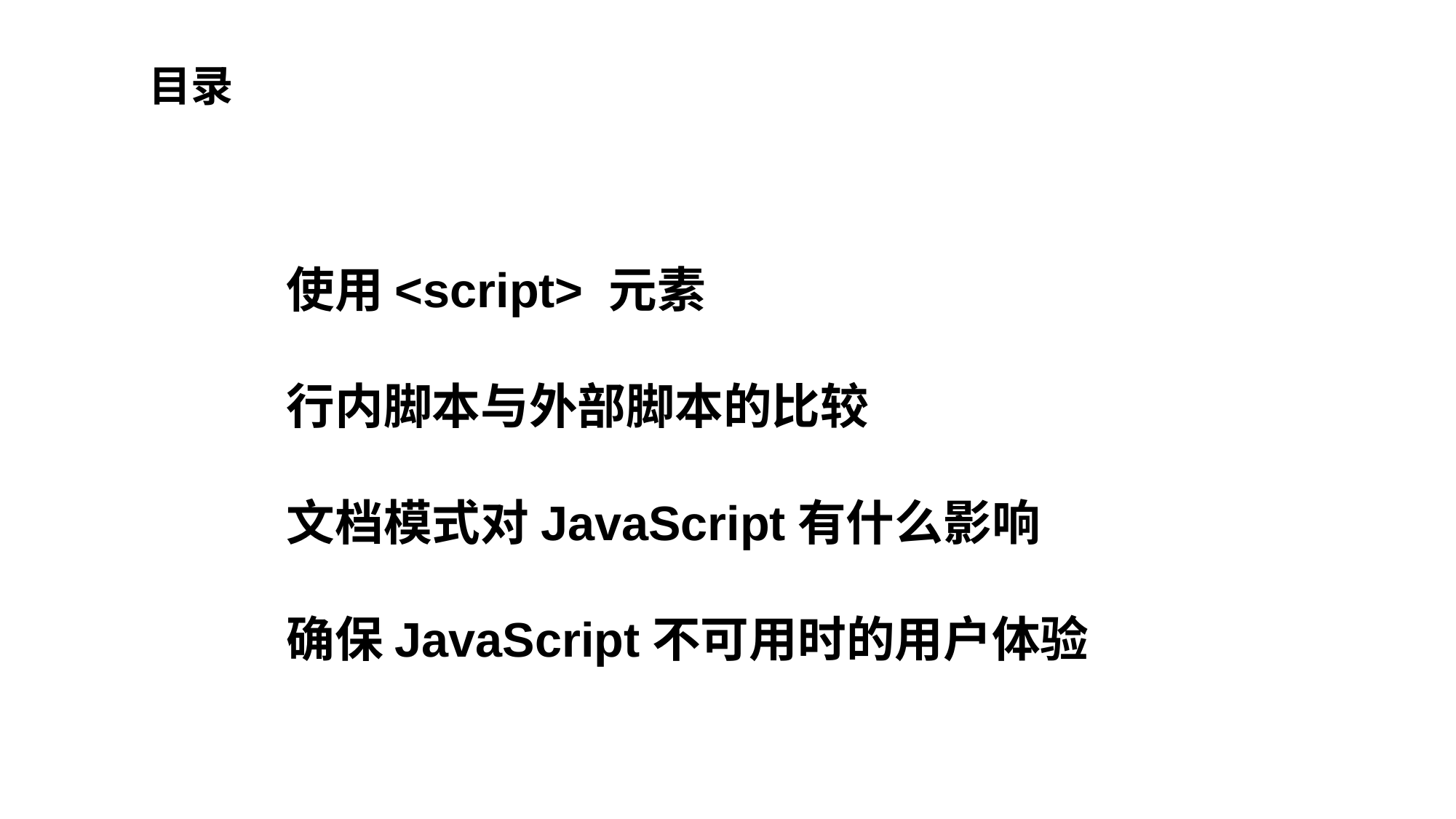

目录
使用<script> 元素
行内脚本与外部脚本的比较
文档模式对JavaScript有什么影响
确保JavaScript不可用时的用户体验